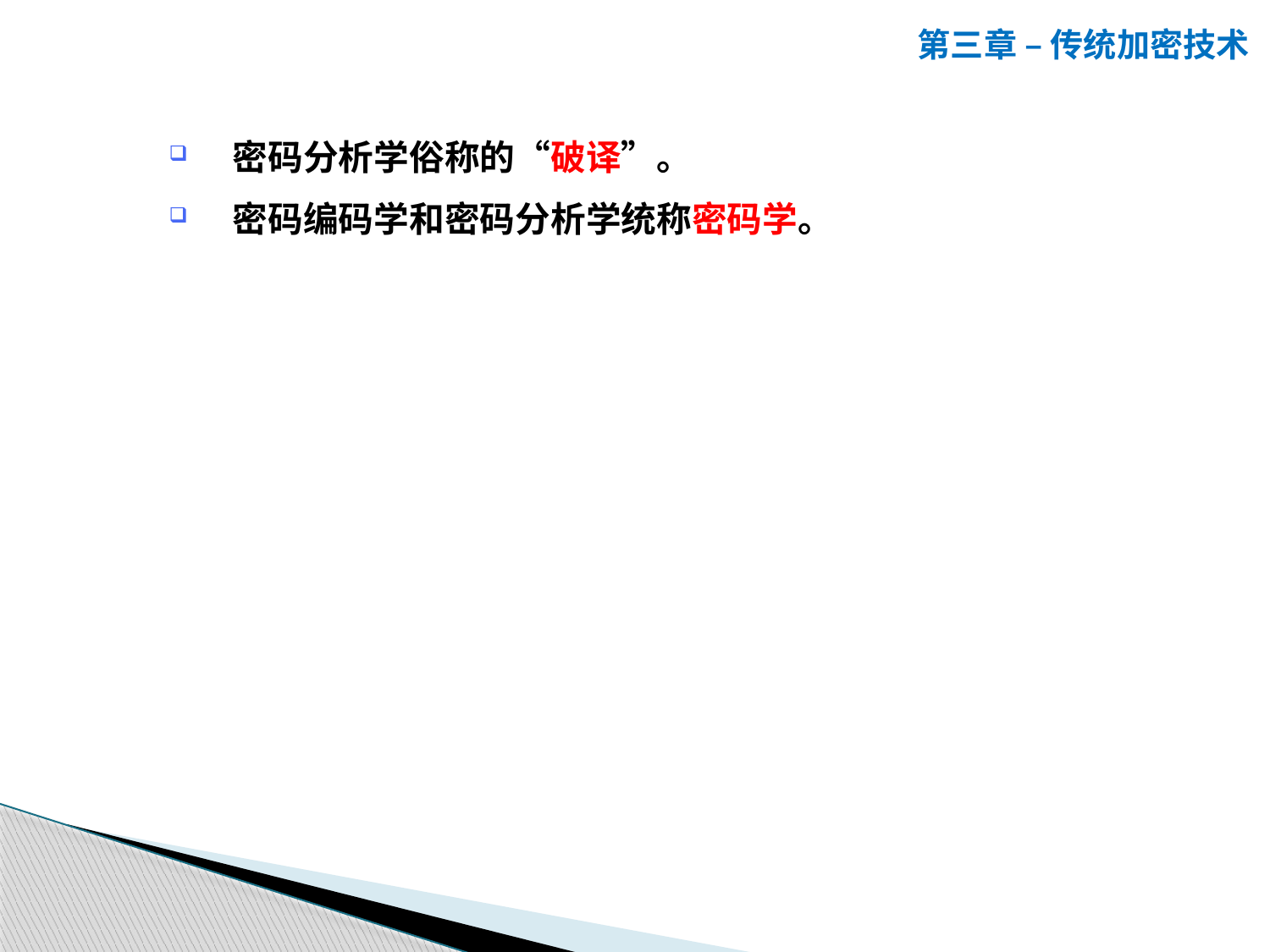

第三章 – 传统加密技术
密码分析学俗称的“破译”。
密码编码学和密码分析学统称密码学。